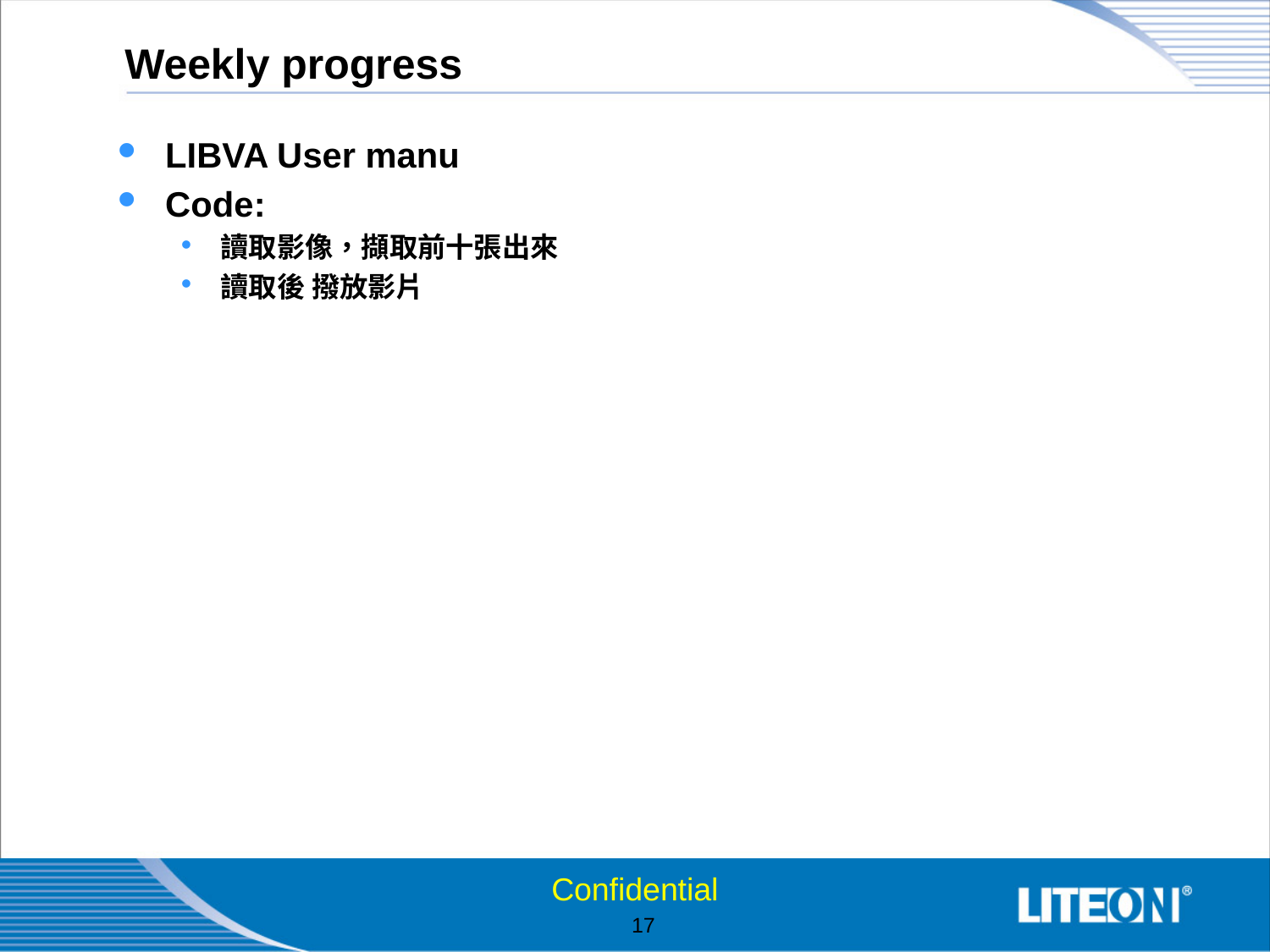

# Weekly progress
LIBVA User manu
Code:
讀取影像，擷取前十張出來
讀取後 撥放影片